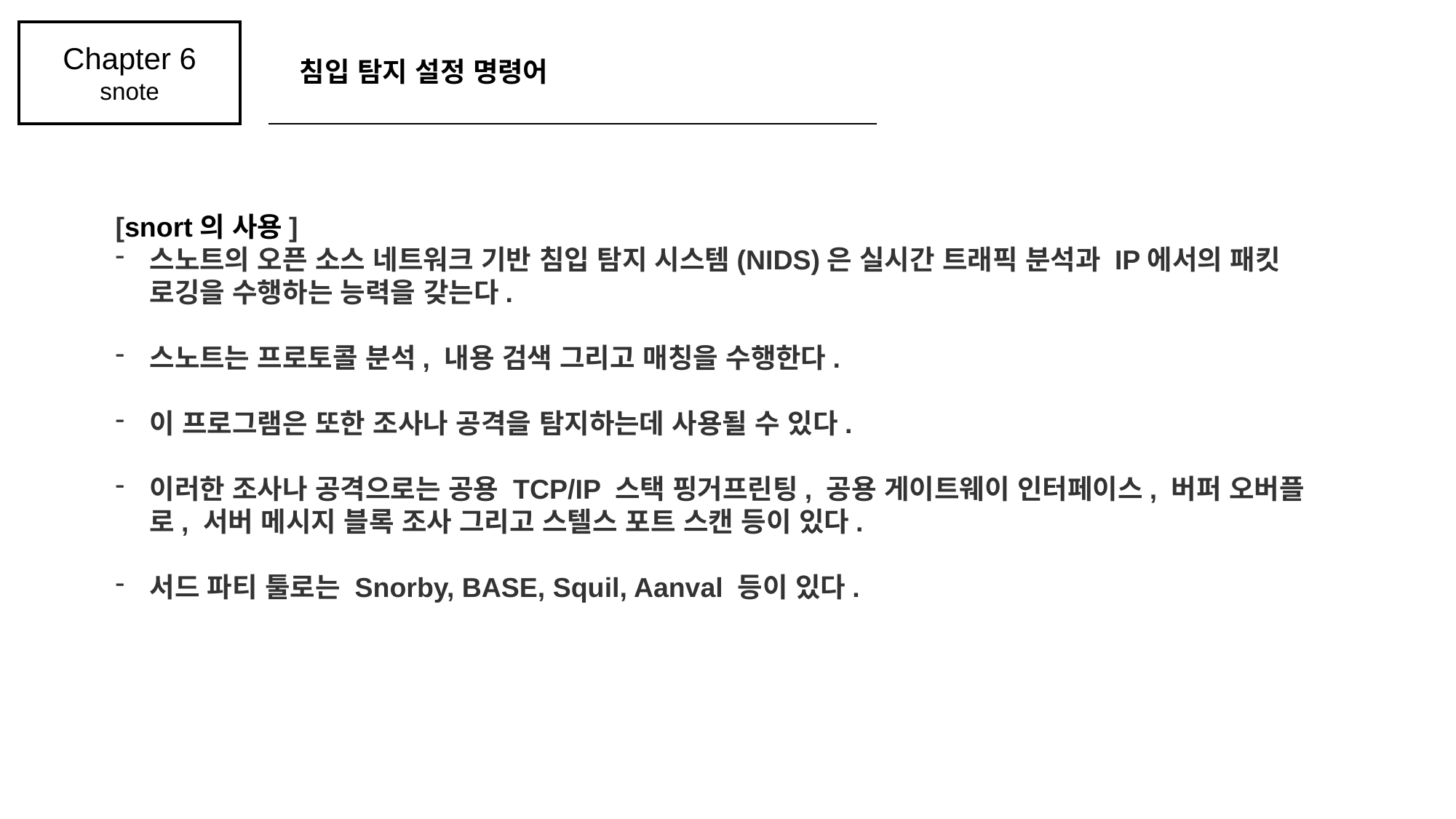

Chapter 6
snote
침입 탐지 설정 명령어
[snort의 사용]
스노트의 오픈 소스 네트워크 기반 침입 탐지 시스템(NIDS)은 실시간 트래픽 분석과 IP에서의 패킷 로깅을 수행하는 능력을 갖는다.

스노트는 프로토콜 분석, 내용 검색 그리고 매칭을 수행한다.

이 프로그램은 또한 조사나 공격을 탐지하는데 사용될 수 있다.

이러한 조사나 공격으로는 공용 TCP/IP 스택 핑거프린팅, 공용 게이트웨이 인터페이스, 버퍼 오버플로, 서버 메시지 블록 조사 그리고 스텔스 포트 스캔 등이 있다.

서드 파티 툴로는 Snorby, BASE, Squil, Aanval 등이 있다.